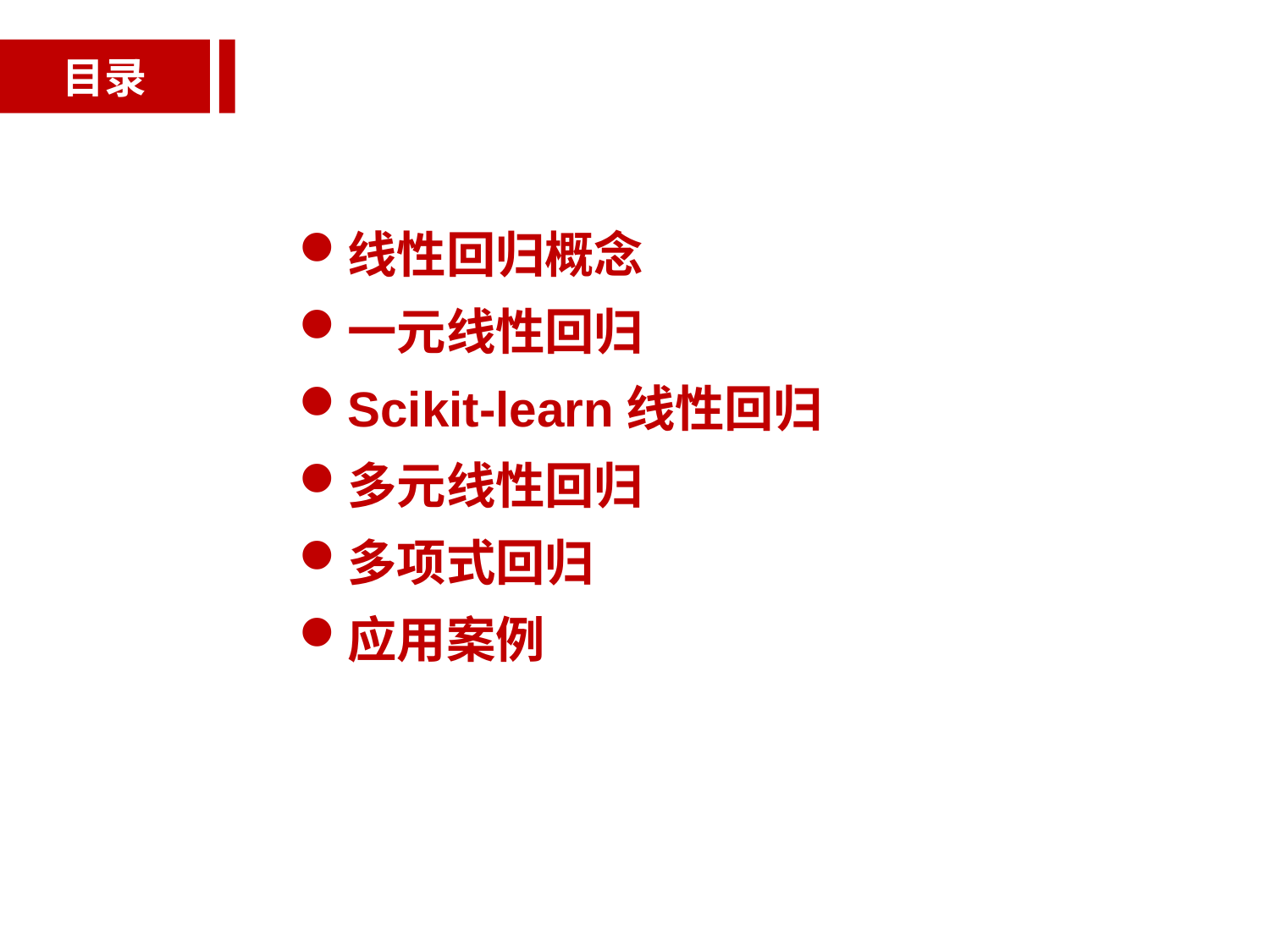

目录

线性回归概念
一元线性回归
Scikit-learn线性回归
多元线性回归
多项式回归
应用案例